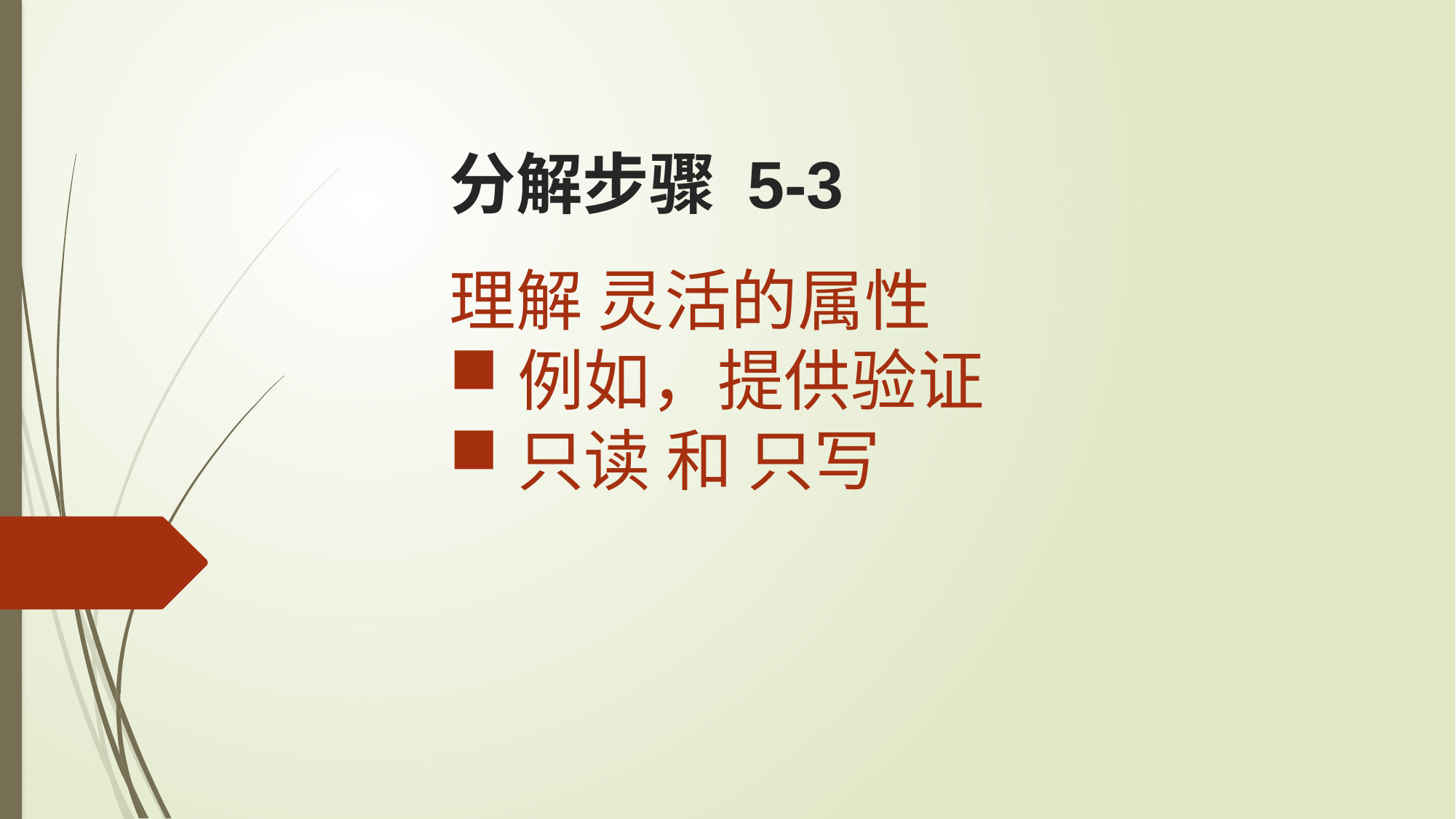

分解步骤 5-3

理解 灵活的属性
例如，提供验证
只读 和 只写